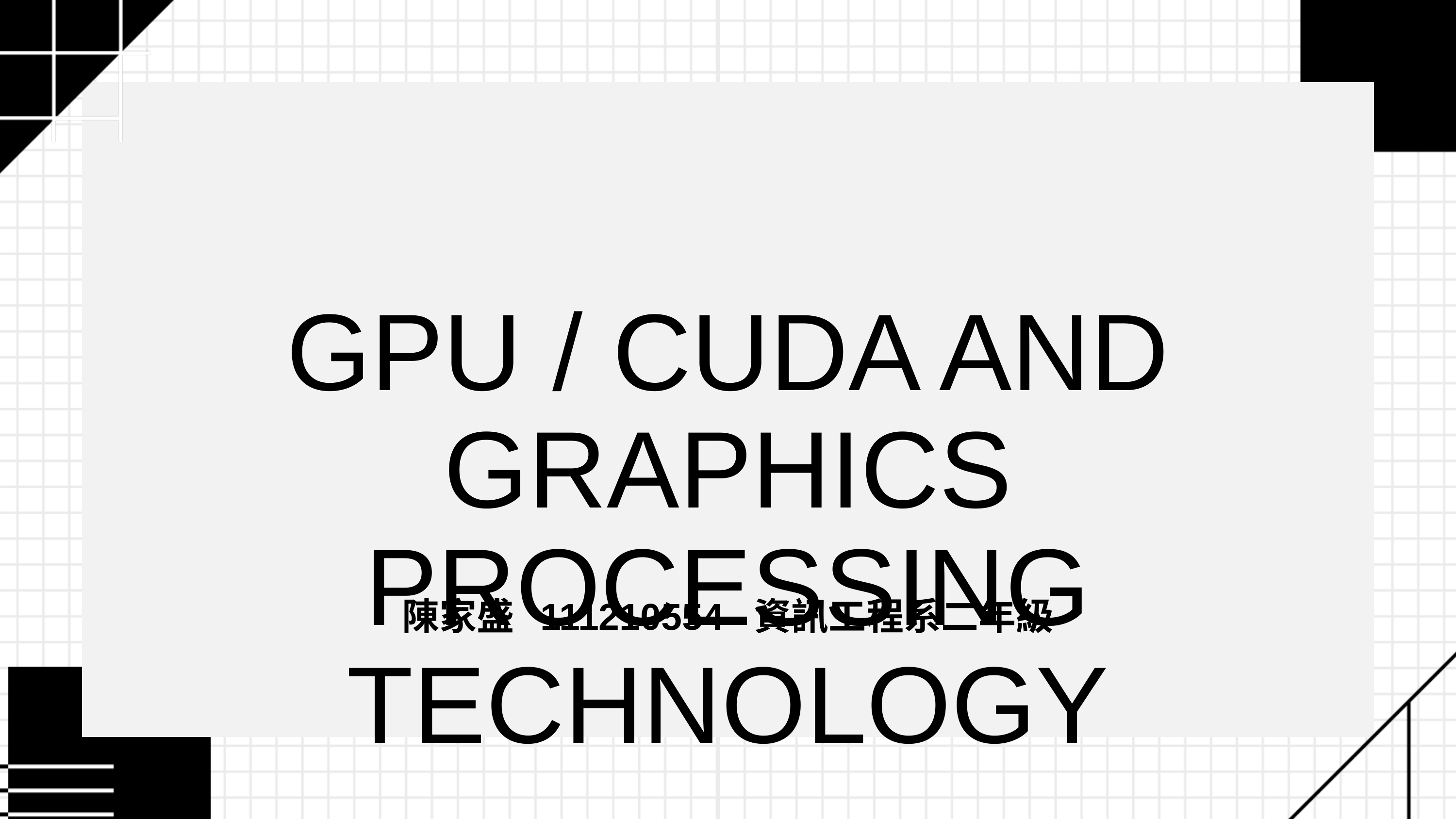

GPU / CUDA AND GRAPHICS PROCESSING TECHNOLOGY
陳家盛  111210554  資訊工程系二年級